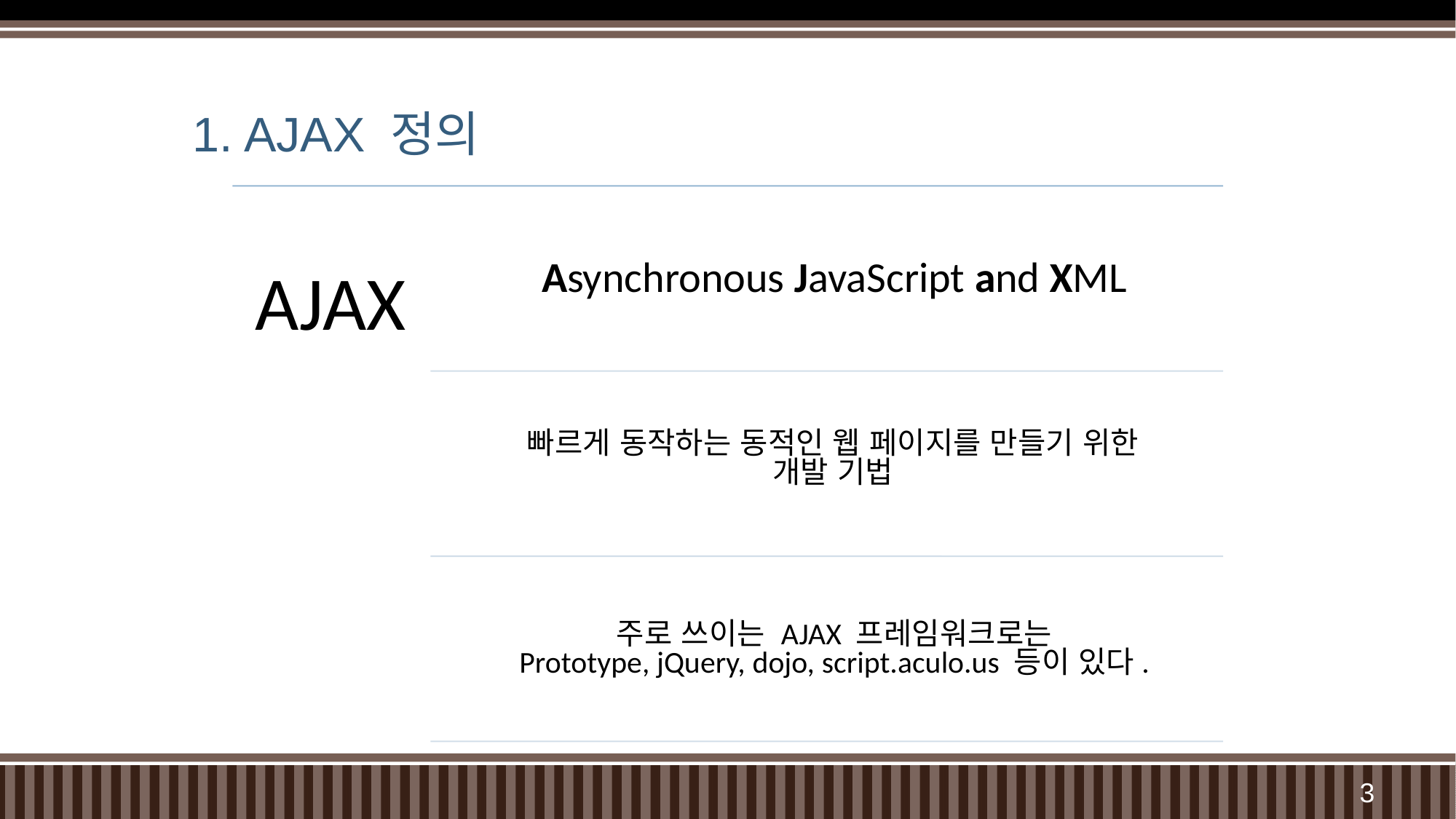

# 1. AJAX 정의
AJAX
Asynchronous JavaScript and XML
빠르게 동작하는 동적인 웹 페이지를 만들기 위한
개발 기법
주로 쓰이는 AJAX 프레임워크로는
Prototype, jQuery, dojo, script.aculo.us 등이 있다.
3